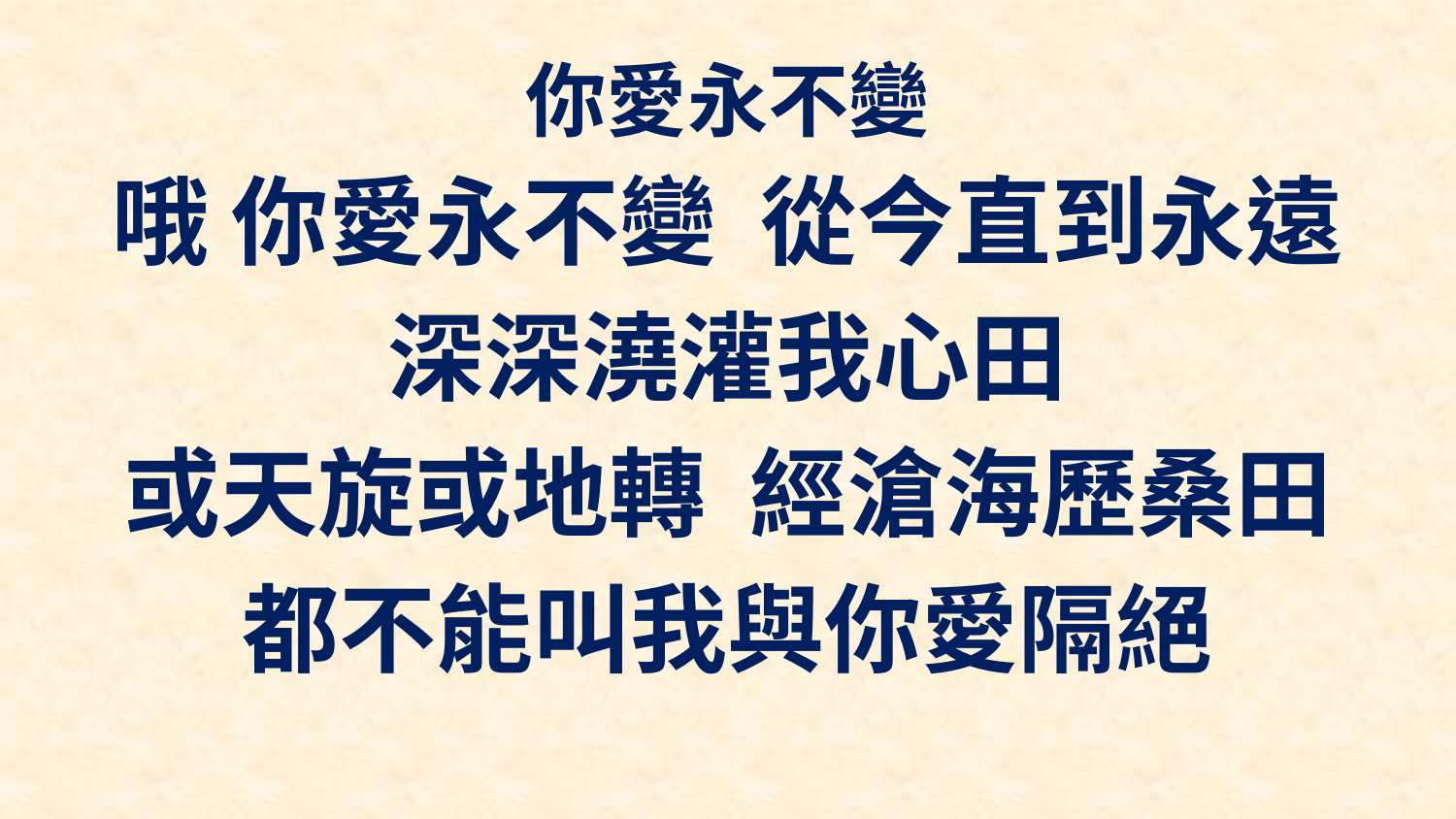

# 你愛永不變
哦 你愛永不變  從今直到永遠
深深澆灌我心田
或天旋或地轉  經滄海歷桑田
都不能叫我與你愛隔絕